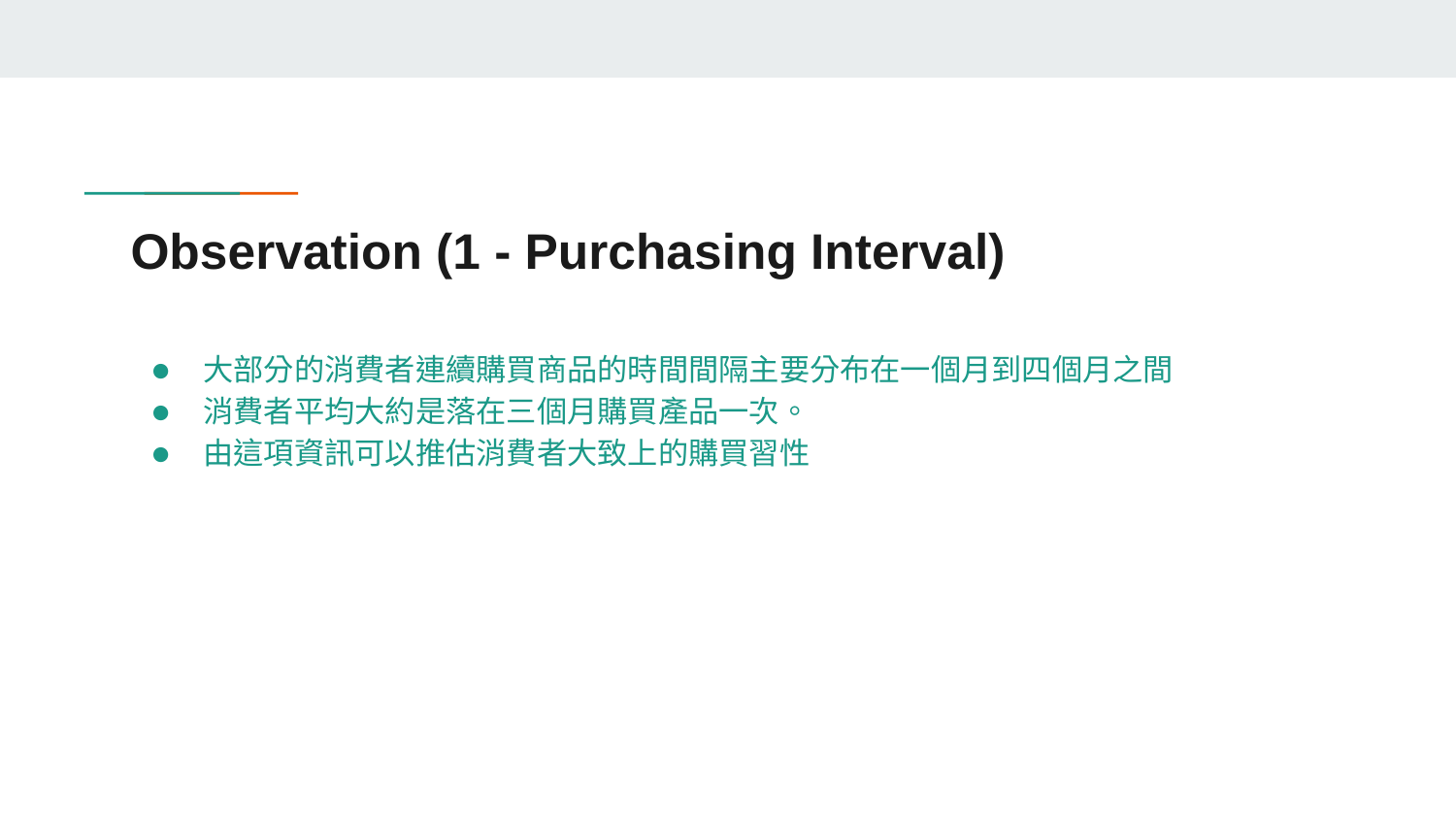

# Observation (1 - Purchasing Interval)
大部分的消費者連續購買商品的時間間隔主要分布在一個月到四個月之間
消費者平均大約是落在三個月購買產品一次。
由這項資訊可以推估消費者大致上的購買習性